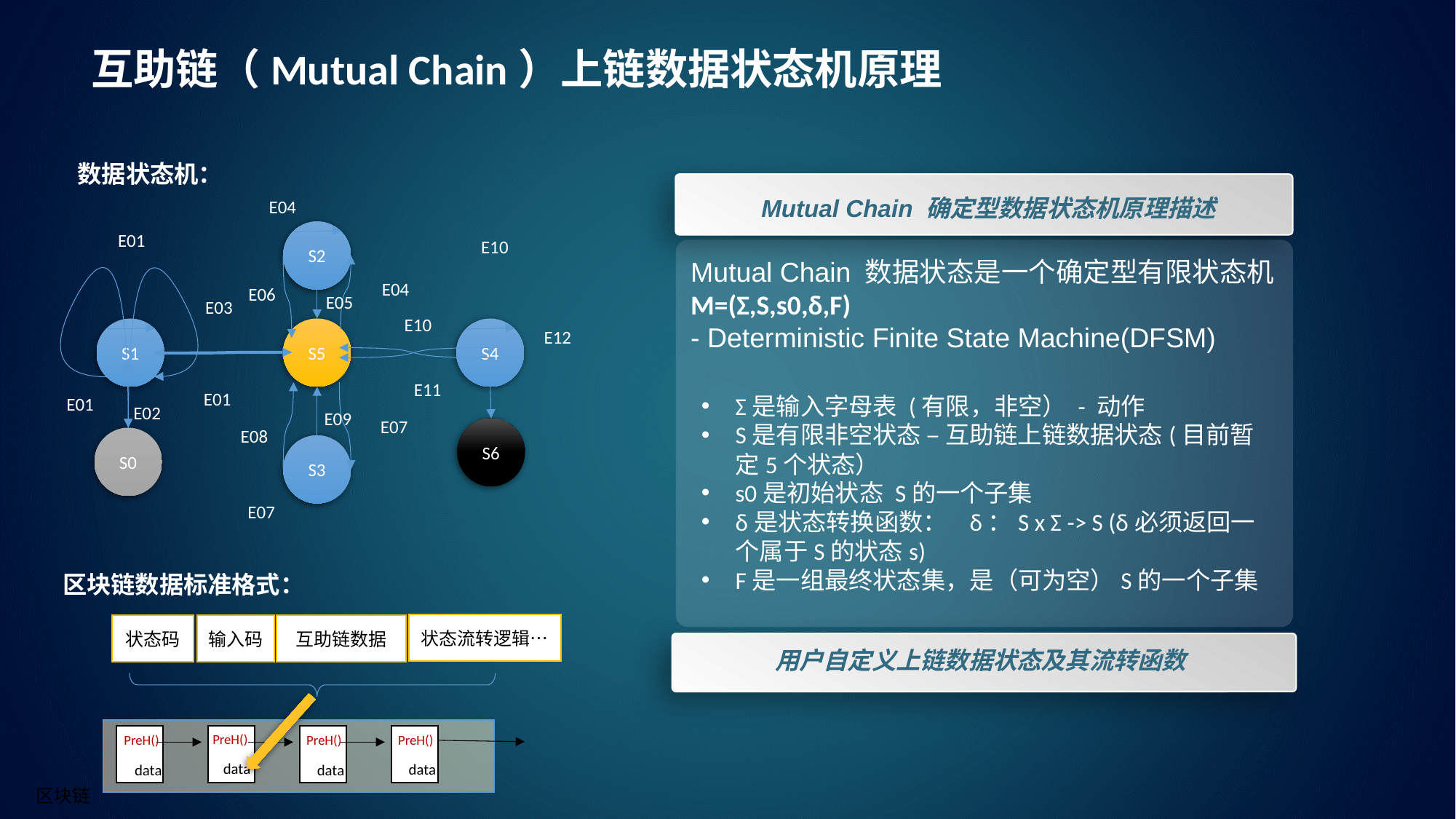

互助链（Mutual Chain）上链数据状态机原理
数据状态机：

Mutual Chain 确定型数据状态机原理描述

用户自定义上链数据状态及其流转函数
E04
S2
E01
E10
E04
E06
E05
E03
E10
S1
S5
S4
E12
E11
E01
E01
E02
E09
E07
S6
E08
S0
S3
E07
Mutual Chain 数据状态是一个确定型有限状态机M=(Σ,S,s0,δ,F)
- Deterministic Finite State Machine(DFSM)
Σ是输入字母表 (有限，非空） - 动作
S是有限非空状态 – 互助链上链数据状态(目前暂定5个状态）
s0是初始状态 S的一个子集
δ是状态转换函数：   δ：S x Σ -> S (δ必须返回一个属于S的状态s)
F是一组最终状态集，是（可为空）S的一个子集

区块链数据标准格式：
状态流转逻辑…
状态码
输入码
互助链数据

PreH()

PreH()

PreH()
PreH()
data
data
data
data
区块链